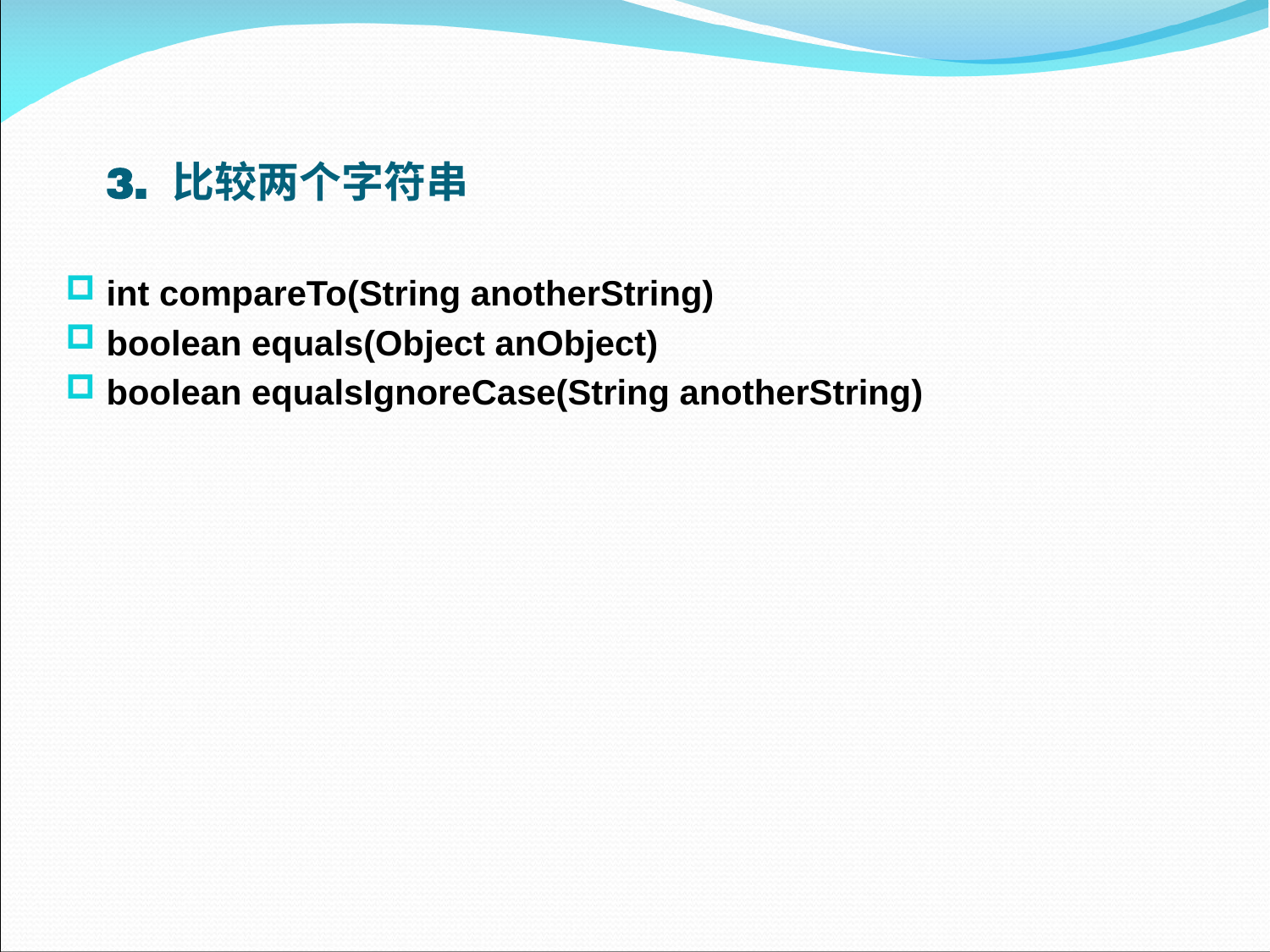

# 3. 比较两个字符串
 int compareTo(String anotherString)
 boolean equals(Object anObject)
 boolean equalsIgnoreCase(String anotherString)